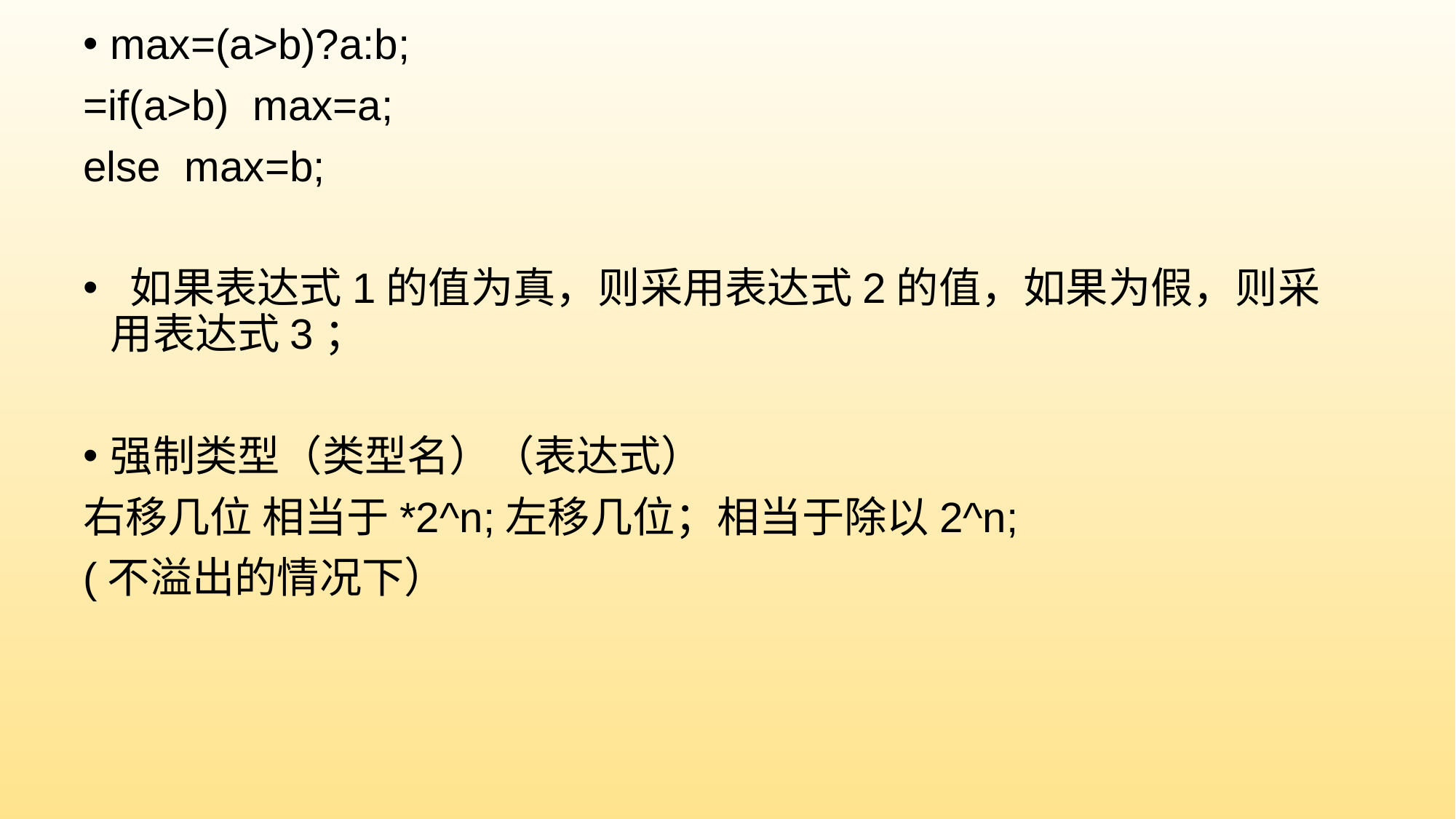

max=(a>b)?a:b;
=if(a>b)  max=a;
else  max=b;

 如果表达式1的值为真，则采用表达式2的值，如果为假，则采用表达式3；

强制类型（类型名）（表达式）
右移几位 相当于*2^n;左移几位；相当于除以2^n;
(不溢出的情况下）